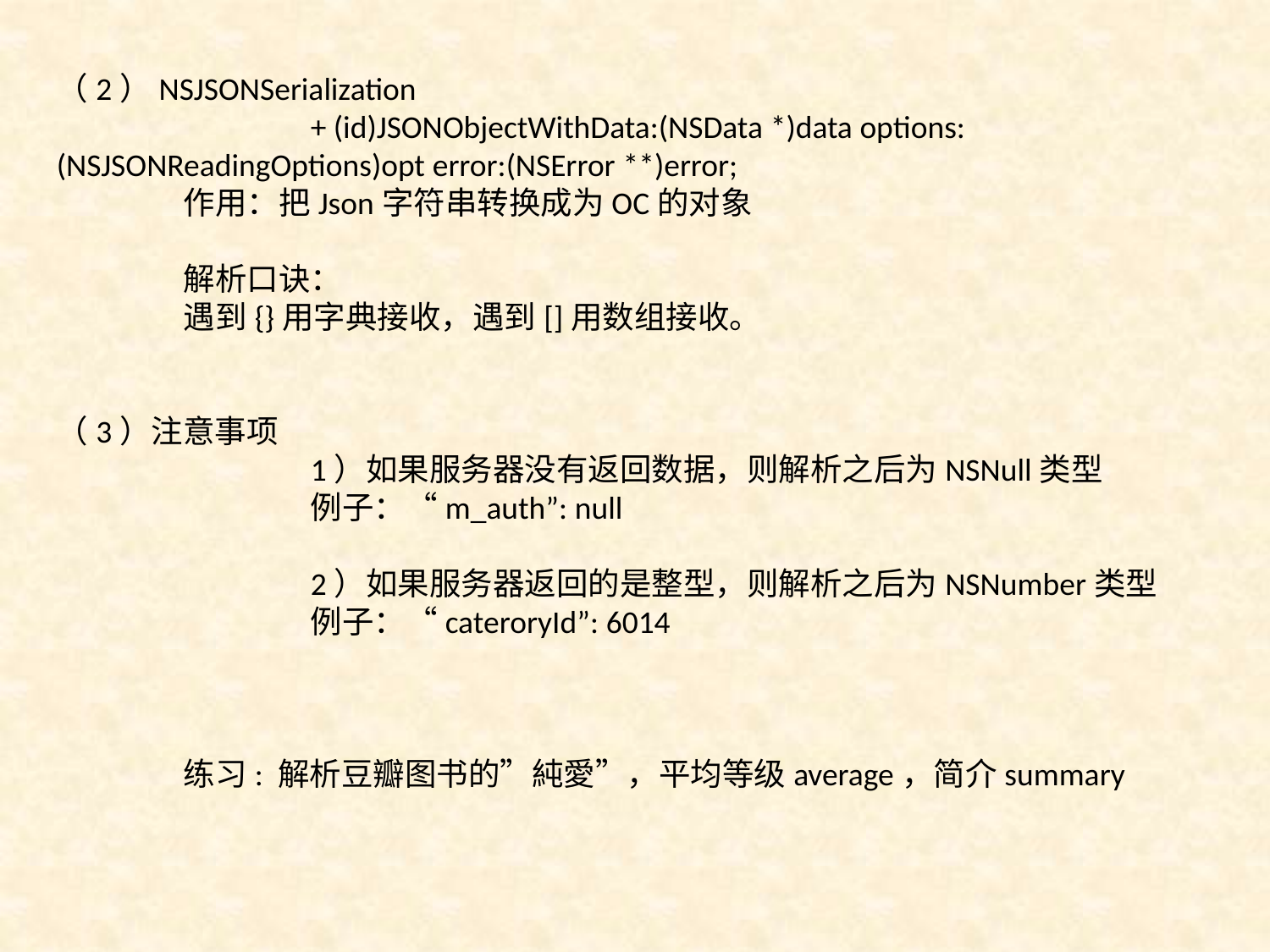

（2）NSJSONSerialization
		+ (id)JSONObjectWithData:(NSData *)data options:(NSJSONReadingOptions)opt error:(NSError **)error;
	作用：把Json字符串转换成为OC的对象

	解析口诀：
	遇到{}用字典接收，遇到[]用数组接收。

（3）注意事项
		1）如果服务器没有返回数据，则解析之后为NSNull类型
		例子：“m_auth”: null

		2）如果服务器返回的是整型，则解析之后为NSNumber类型
		例子：“cateroryId”: 6014

	练习: 解析豆瓣图书的”純愛”，平均等级average，简介summary